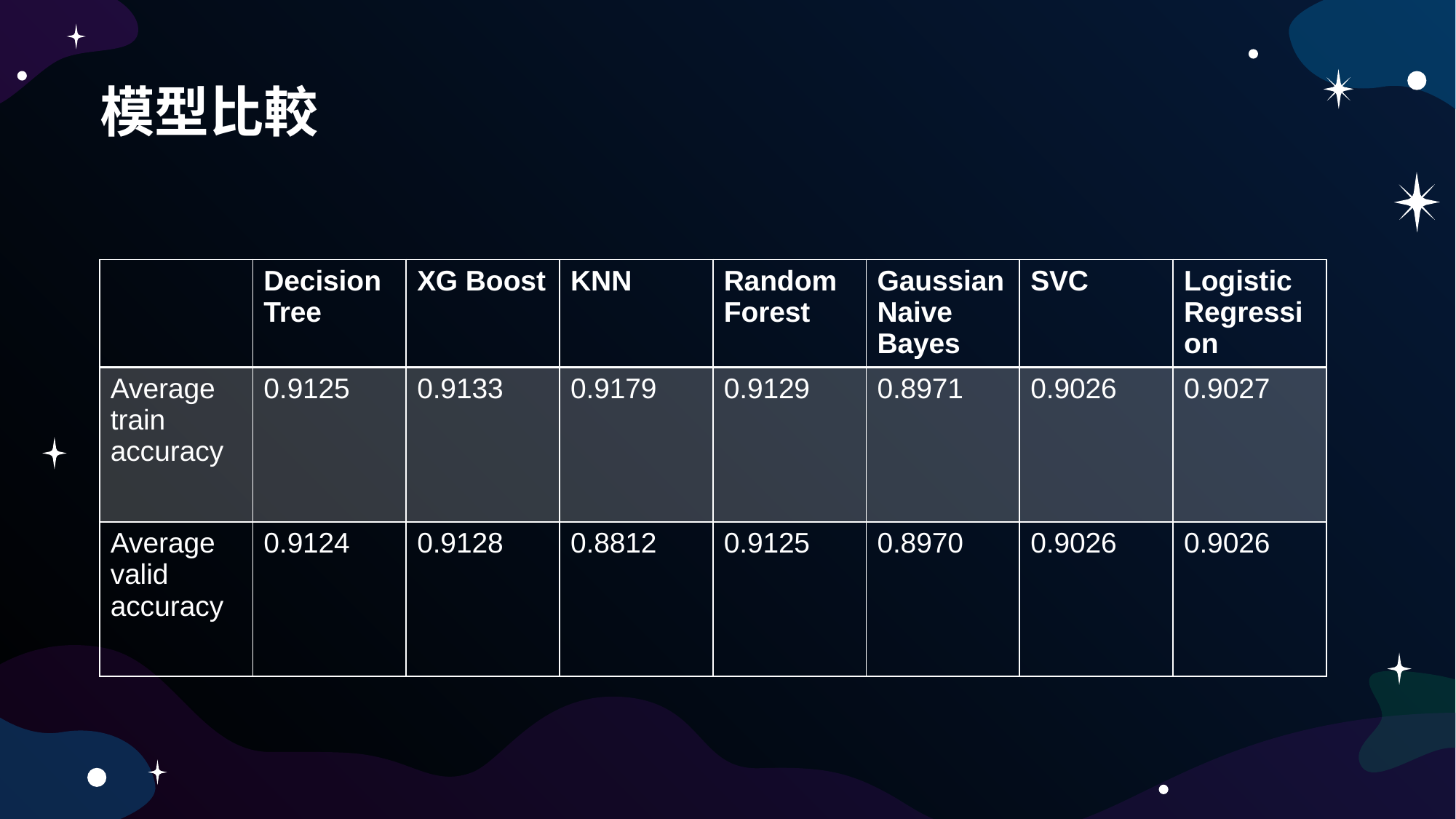

模型比較
|  | Decision Tree | XG Boost | KNN | Random Forest | Gaussian Naive Bayes | SVC | Logistic Regression |
| --- | --- | --- | --- | --- | --- | --- | --- |
| Average train accuracy | 0.9125 | 0.9133 | 0.9179 | 0.9129 | 0.8971 | 0.9026 | 0.9027 |
| Average valid accuracy | 0.9124 | 0.9128 | 0.8812 | 0.9125 | 0.8970 | 0.9026 | 0.9026 |